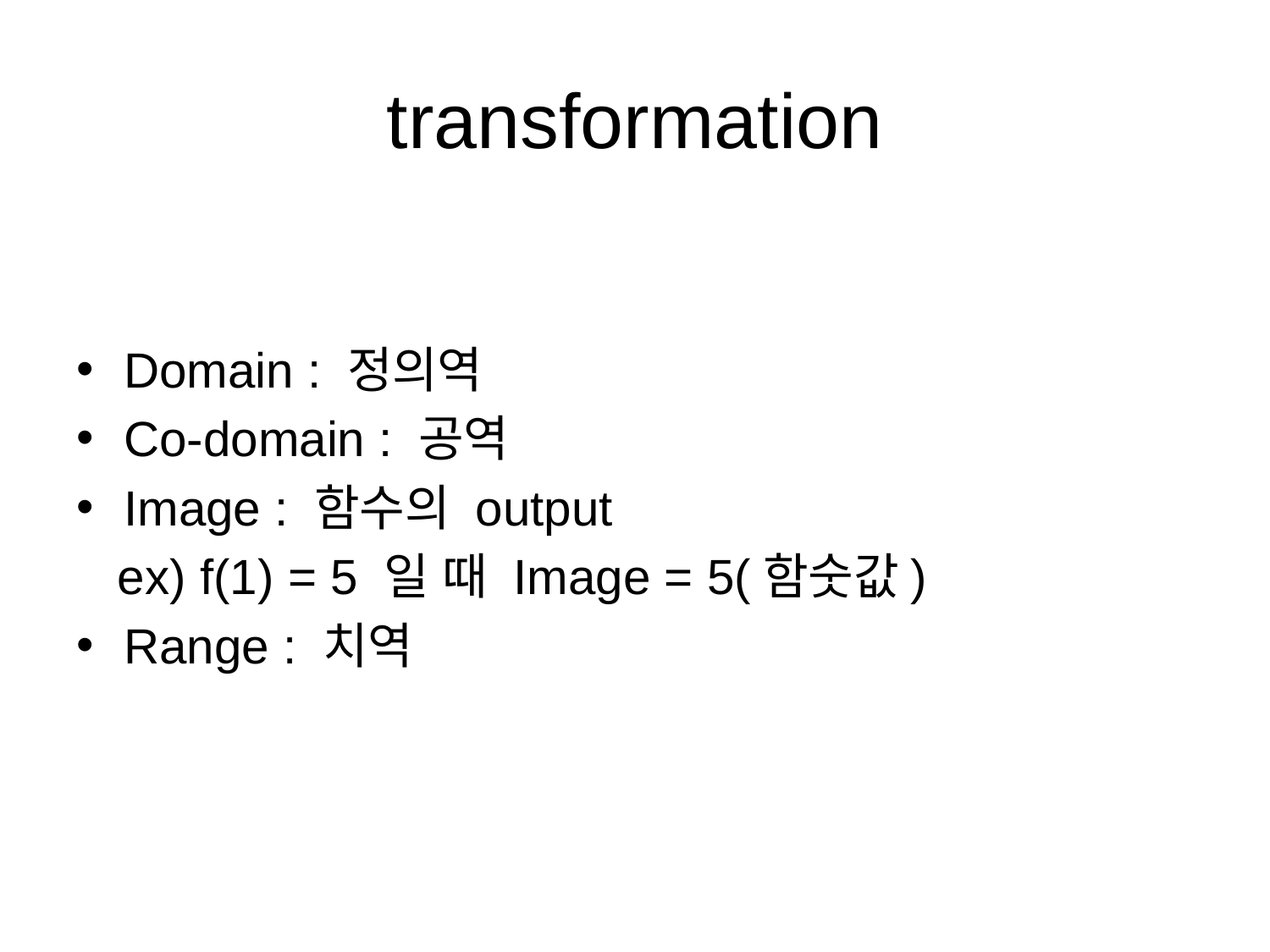

# transformation
Domain : 정의역
Co-domain : 공역
Image : 함수의 output
   ex) f(1) = 5 일 때 Image = 5(함숫값)
Range : 치역